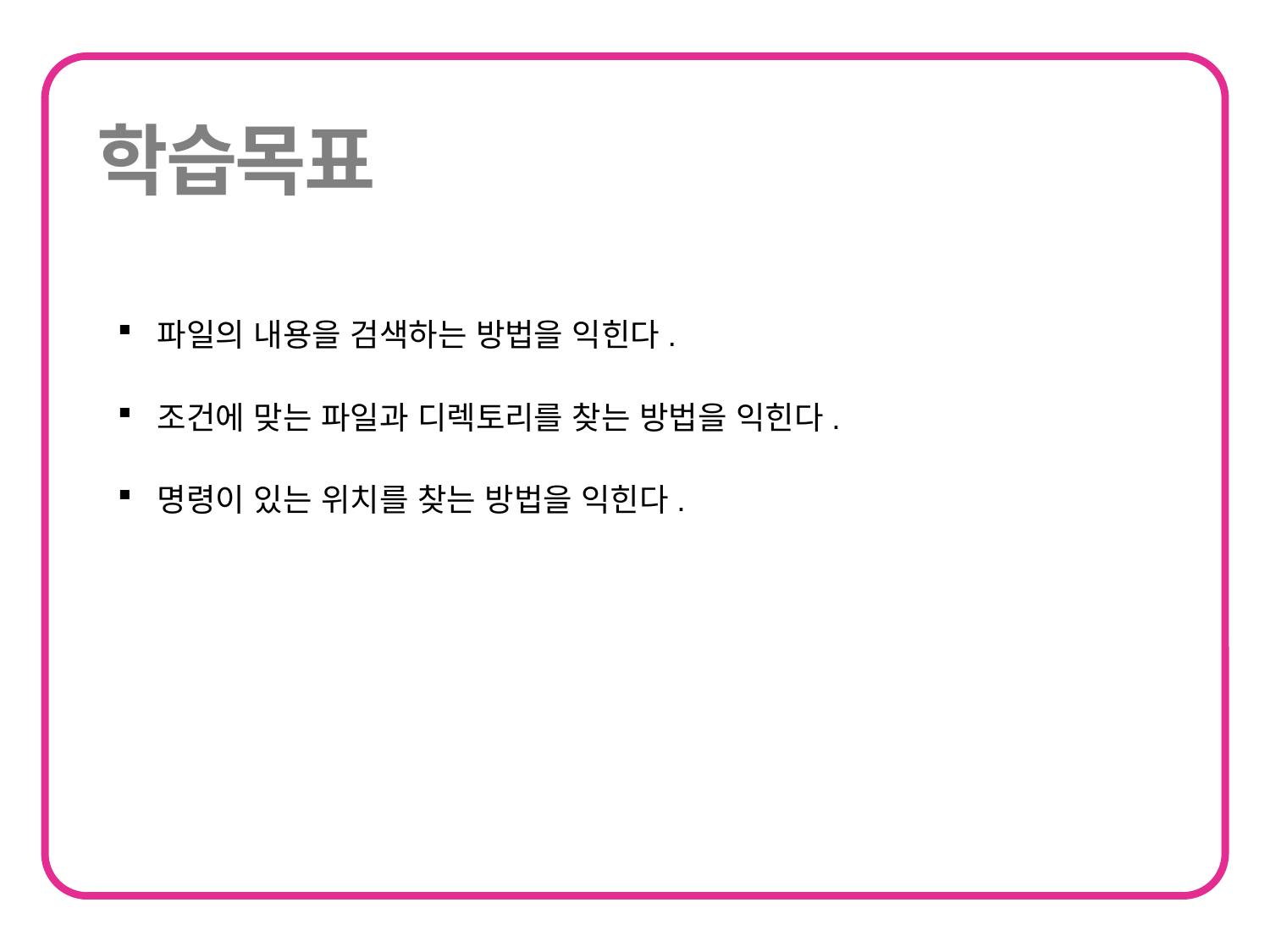

파일의 내용을 검색하는 방법을 익힌다.
조건에 맞는 파일과 디렉토리를 찾는 방법을 익힌다.
명령이 있는 위치를 찾는 방법을 익힌다.